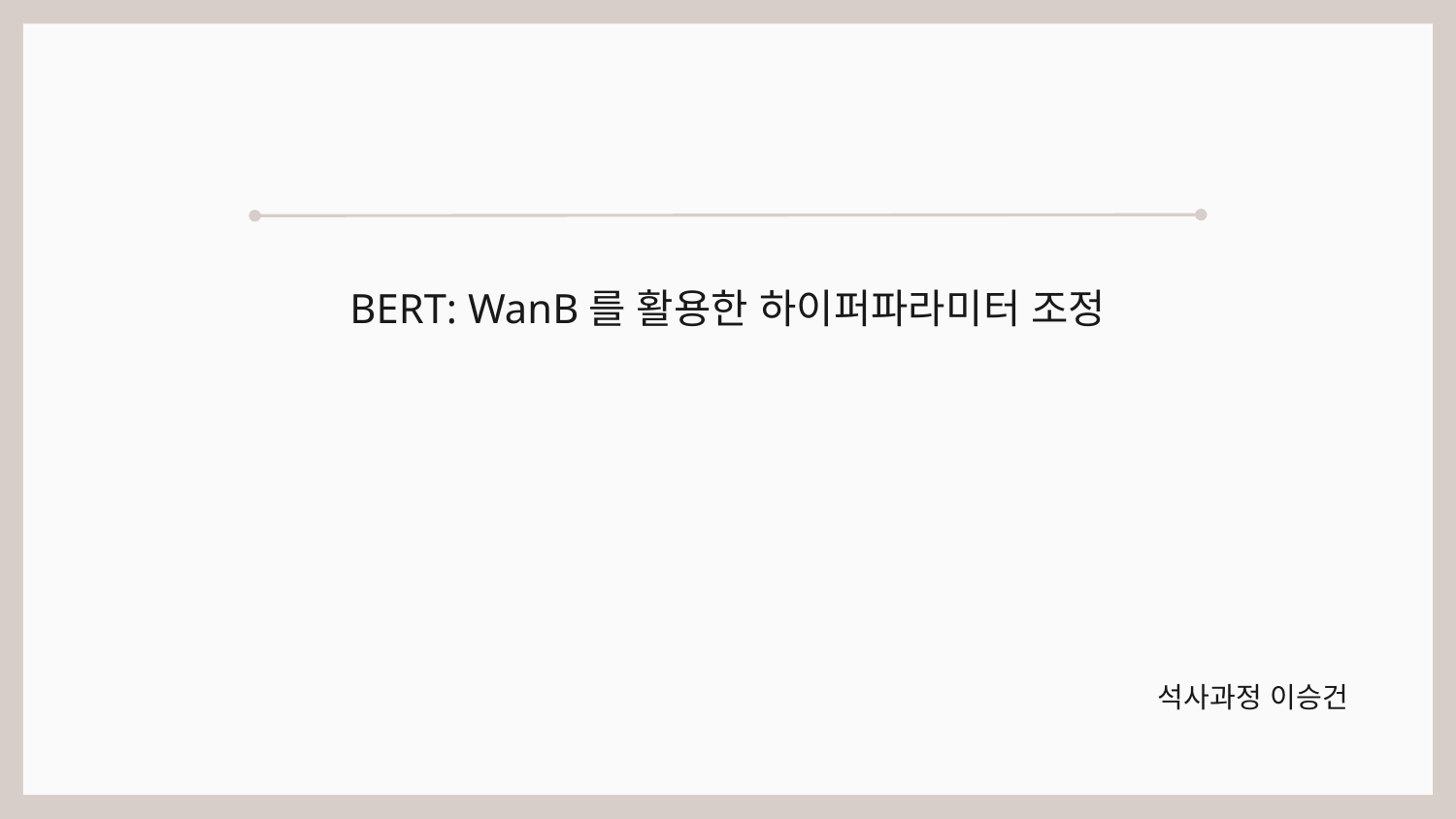

# BERT: WanB를 활용한 하이퍼파라미터 조정
석사과정 이승건